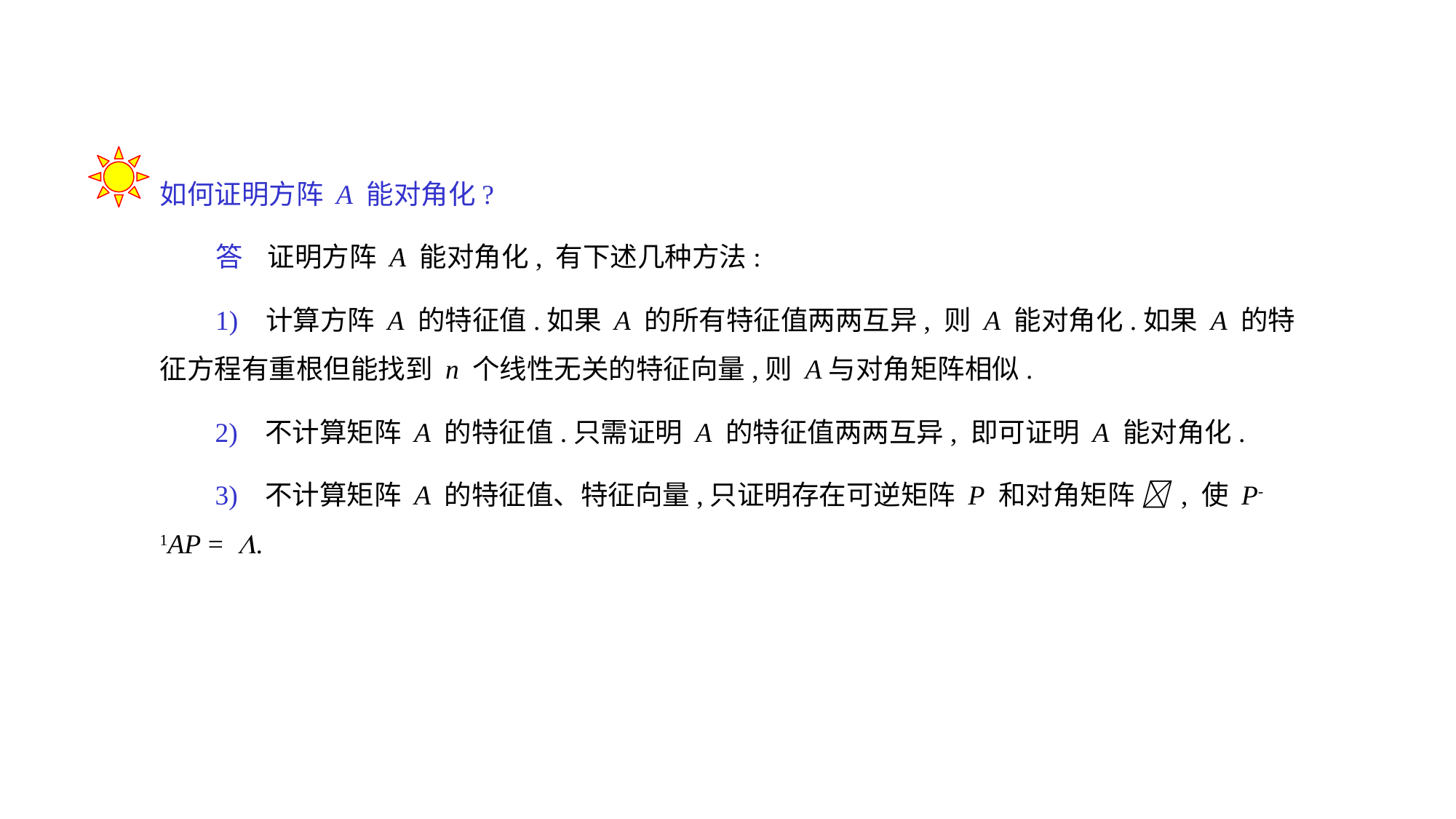

如何证明方阵 A 能对角化?
        答    证明方阵 A 能对角化, 有下述几种方法:
        1)   计算方阵 A 的特征值.如果 A 的所有特征值两两互异, 则 A 能对角化.如果 A 的特征方程有重根但能找到 n 个线性无关的特征向量,则 A与对角矩阵相似.
        2)   不计算矩阵 A 的特征值.只需证明 A 的特征值两两互异, 即可证明 A 能对角化.
        3)   不计算矩阵 A 的特征值、特征向量,只证明存在可逆矩阵 P 和对角矩阵 Λ , 使 P-1AP =  Λ.